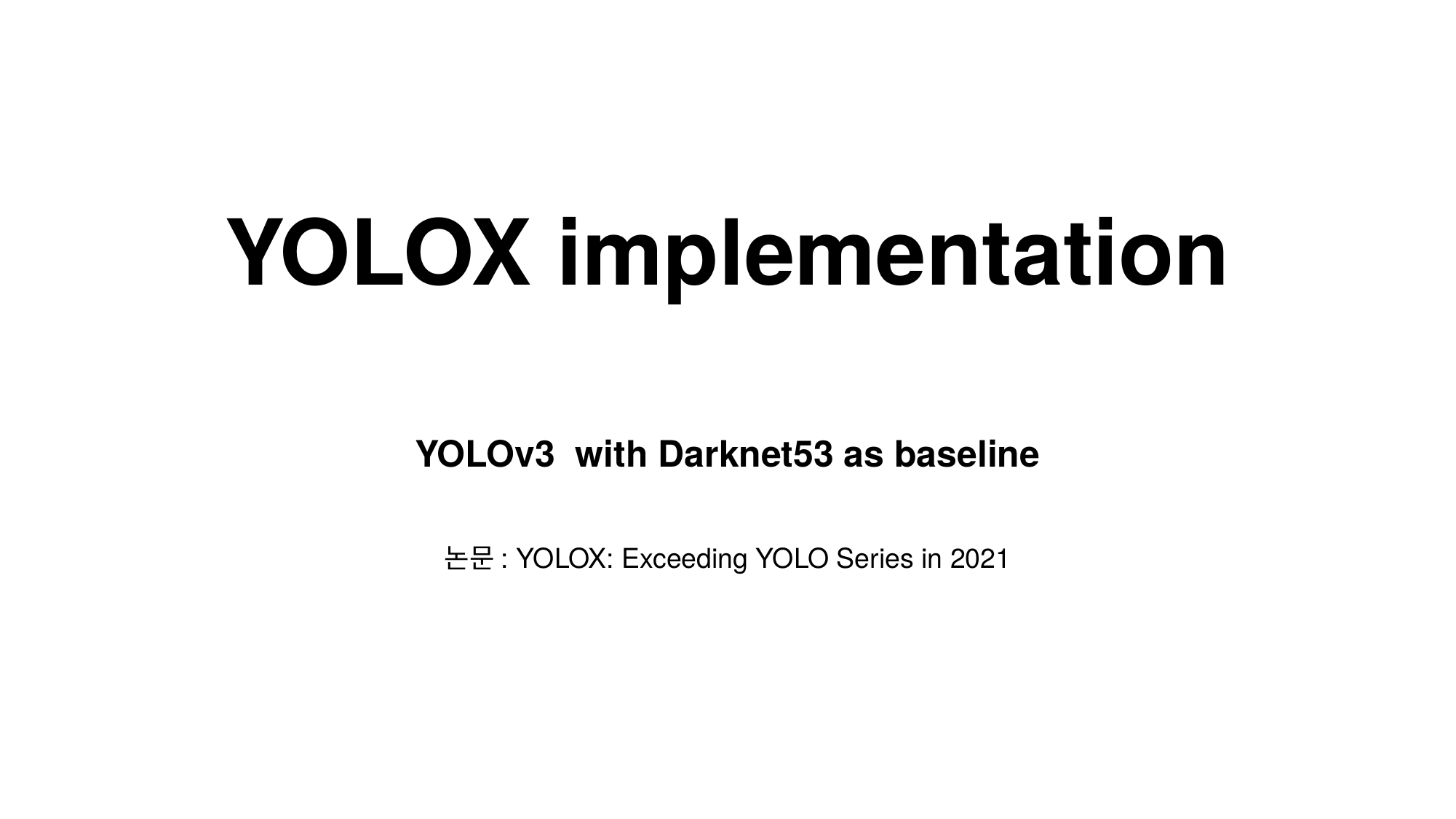

# YOLOX implementation
YOLOv3  with Darknet53 as baseline

논문: YOLOX: Exceeding YOLO Series in 2021